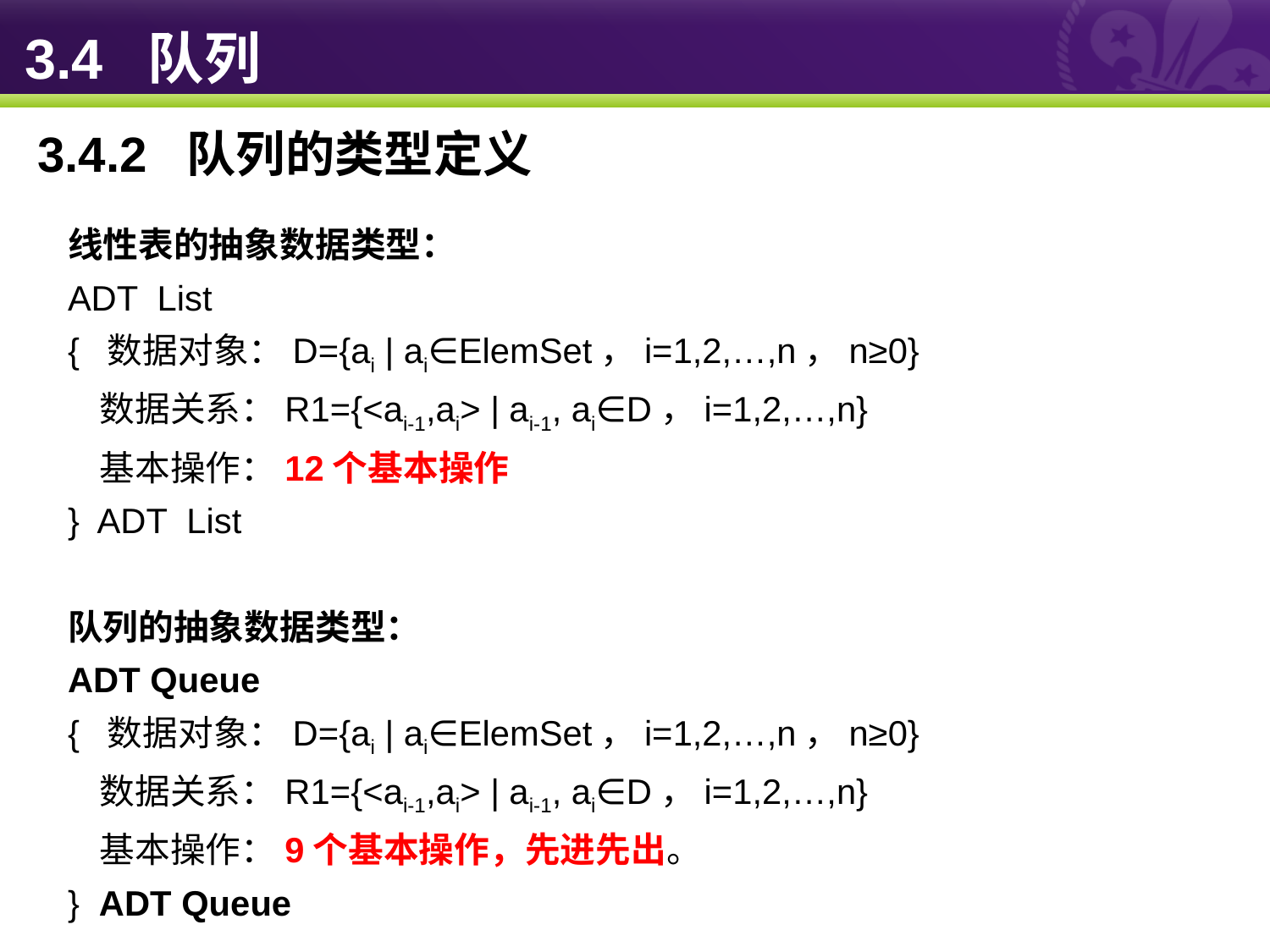

# 3.4  队列
3.4.2  队列的类型定义
线性表的抽象数据类型：
ADT  List
{  数据对象：D={ai | ai∈ElemSet，i=1,2,…,n，n≥0}
   数据关系：R1={<ai-1,ai> | ai-1, ai∈D，i=1,2,…,n}
   基本操作：12个基本操作
}  ADT  List

队列的抽象数据类型：
ADT Queue
{  数据对象：D={ai | ai∈ElemSet，i=1,2,…,n，n≥0}
   数据关系：R1={<ai-1,ai> | ai-1, ai∈D，i=1,2,…,n}
   基本操作：9个基本操作，先进先出。
}  ADT Queue